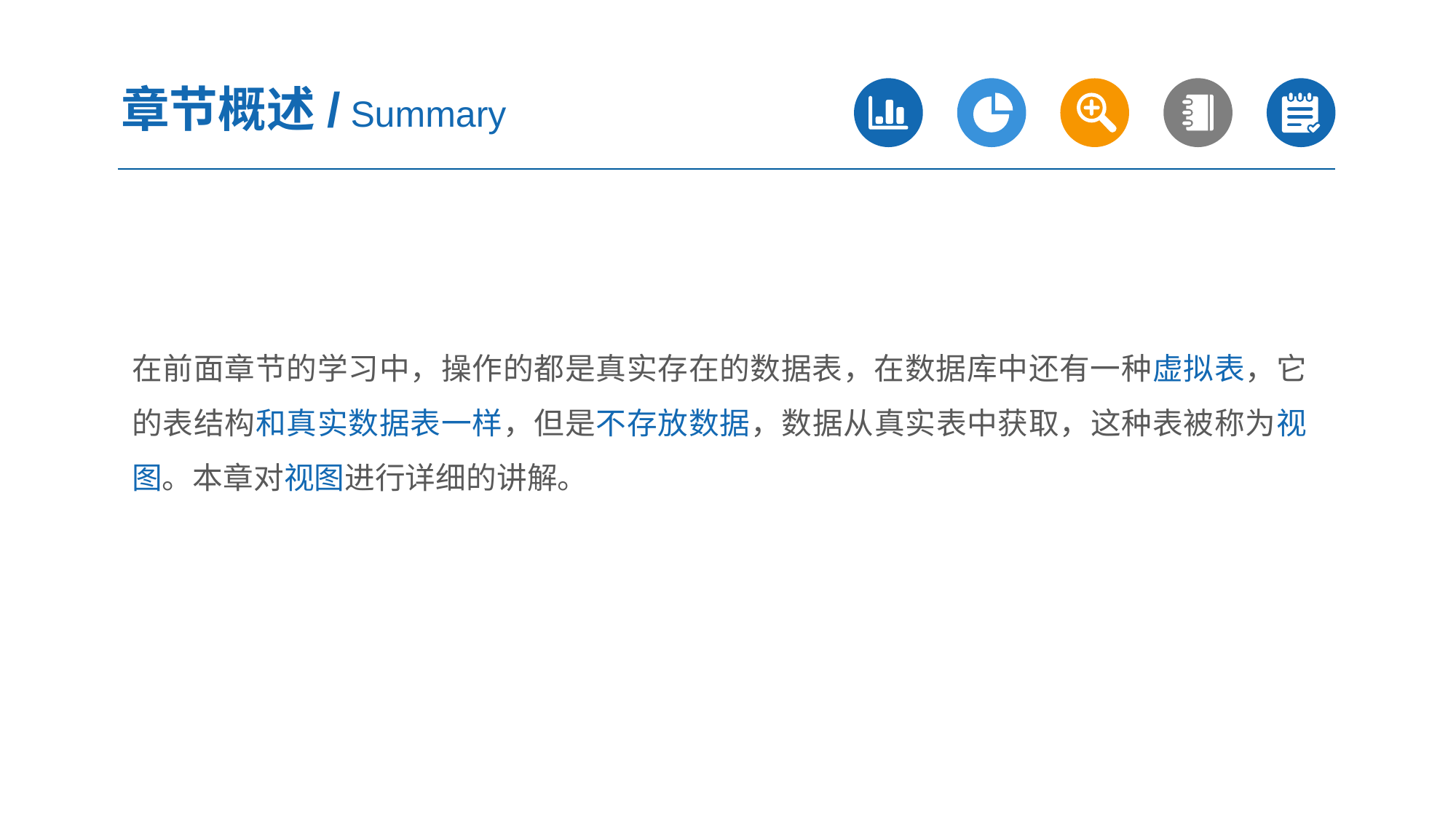

章节概述/ Summary
在前面章节的学习中，操作的都是真实存在的数据表，在数据库中还有一种虚拟表，它的表结构和真实数据表一样，但是不存放数据，数据从真实表中获取，这种表被称为视图。本章对视图进行详细的讲解。